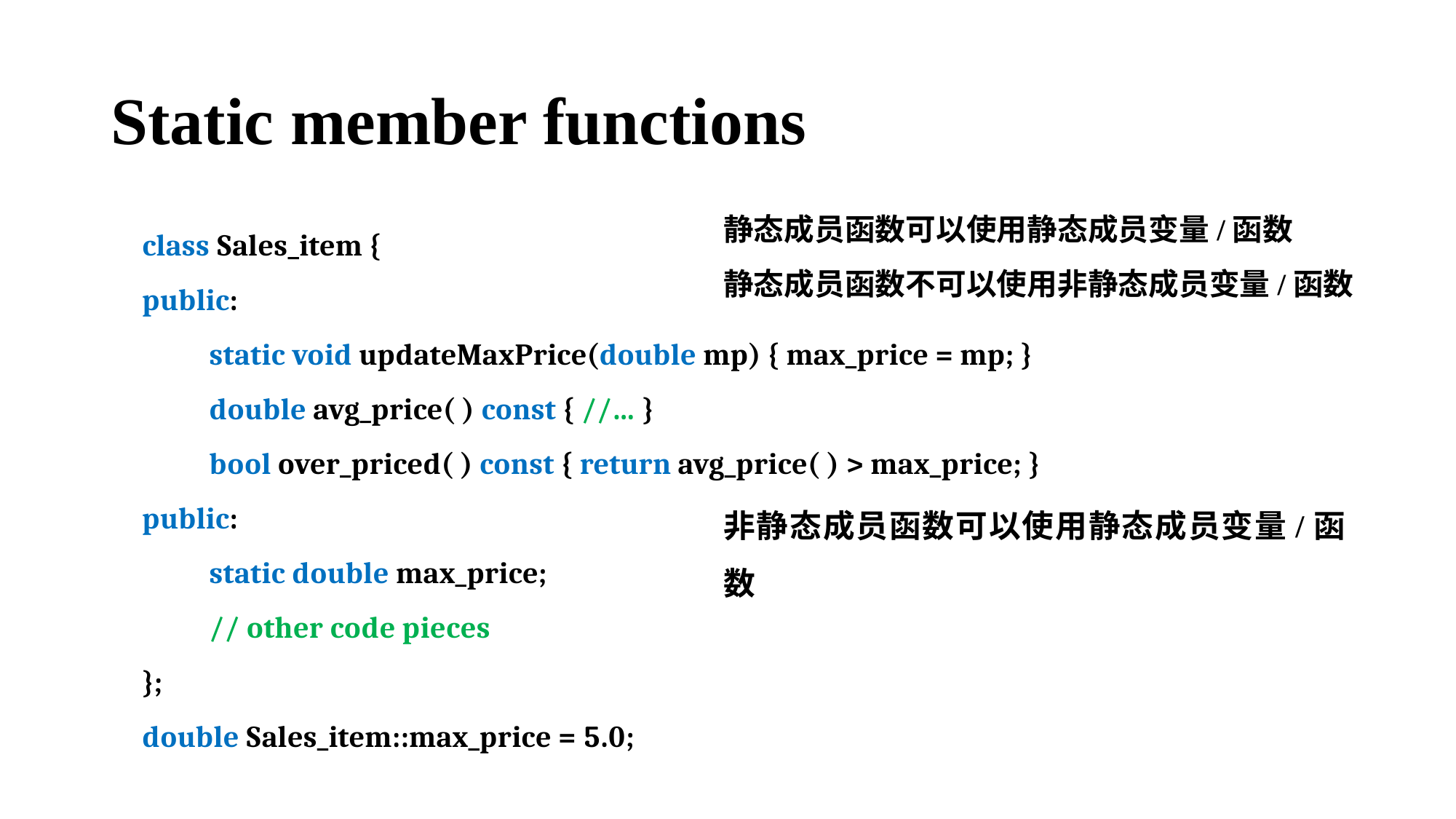

# Static member functions
静态成员函数可以使用静态成员变量/函数
静态成员函数不可以使用非静态成员变量/函数
class Sales_item {
public:
          static void updateMaxPrice(double mp) { max_price = mp; }
          double avg_price( ) const { //… }
          bool over_priced( ) const { return avg_price( ) > max_price; }
public:
          static double max_price;
          // other code pieces
};
double Sales_item::max_price = 5.0;
非静态成员函数可以使用静态成员变量/函数